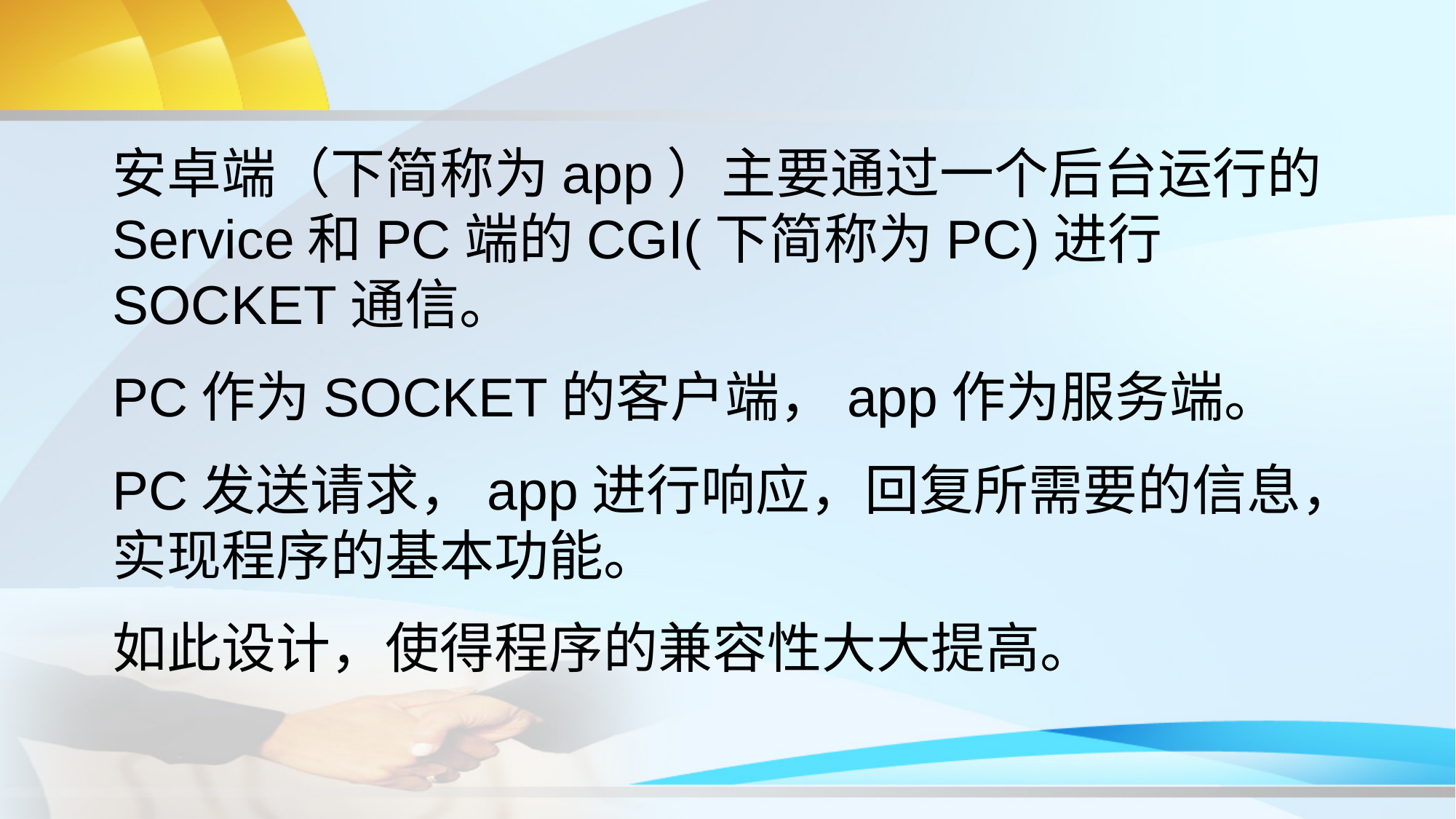

安卓端（下简称为app）主要通过一个后台运行的Service和PC端的CGI(下简称为PC)进行SOCKET通信。
PC作为SOCKET的客户端，app作为服务端。
PC发送请求，app进行响应，回复所需要的信息，实现程序的基本功能。
如此设计，使得程序的兼容性大大提高。